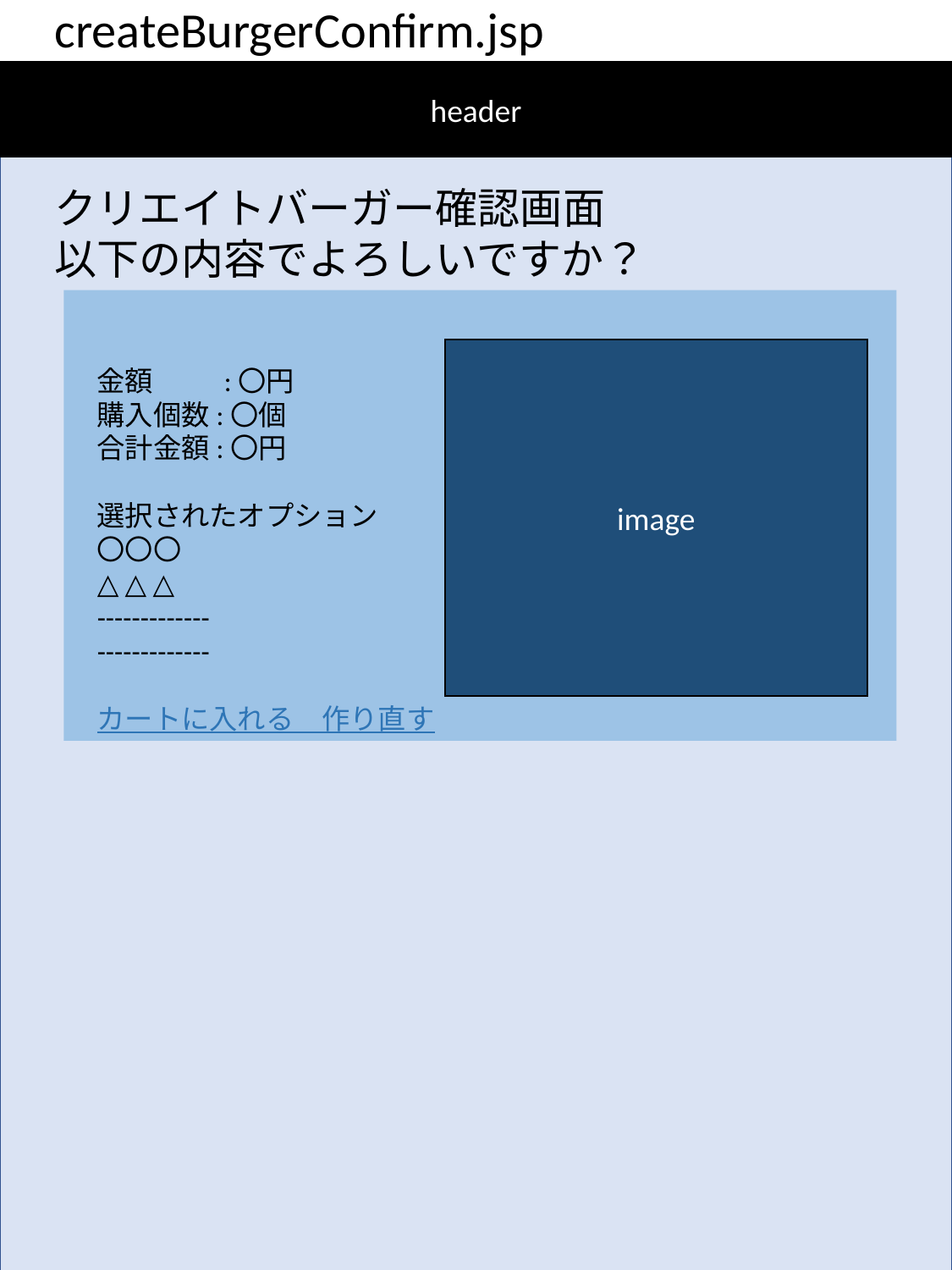

createBurgerConfirm.jsp
header

クリエイトバーガー確認画面
以下の内容でよろしいですか？

image
金額	:〇円
購入個数:〇個
合計金額:〇円

選択されたオプション
〇〇〇
△ △ △
-------------
-------------

カートに入れる　作り直す